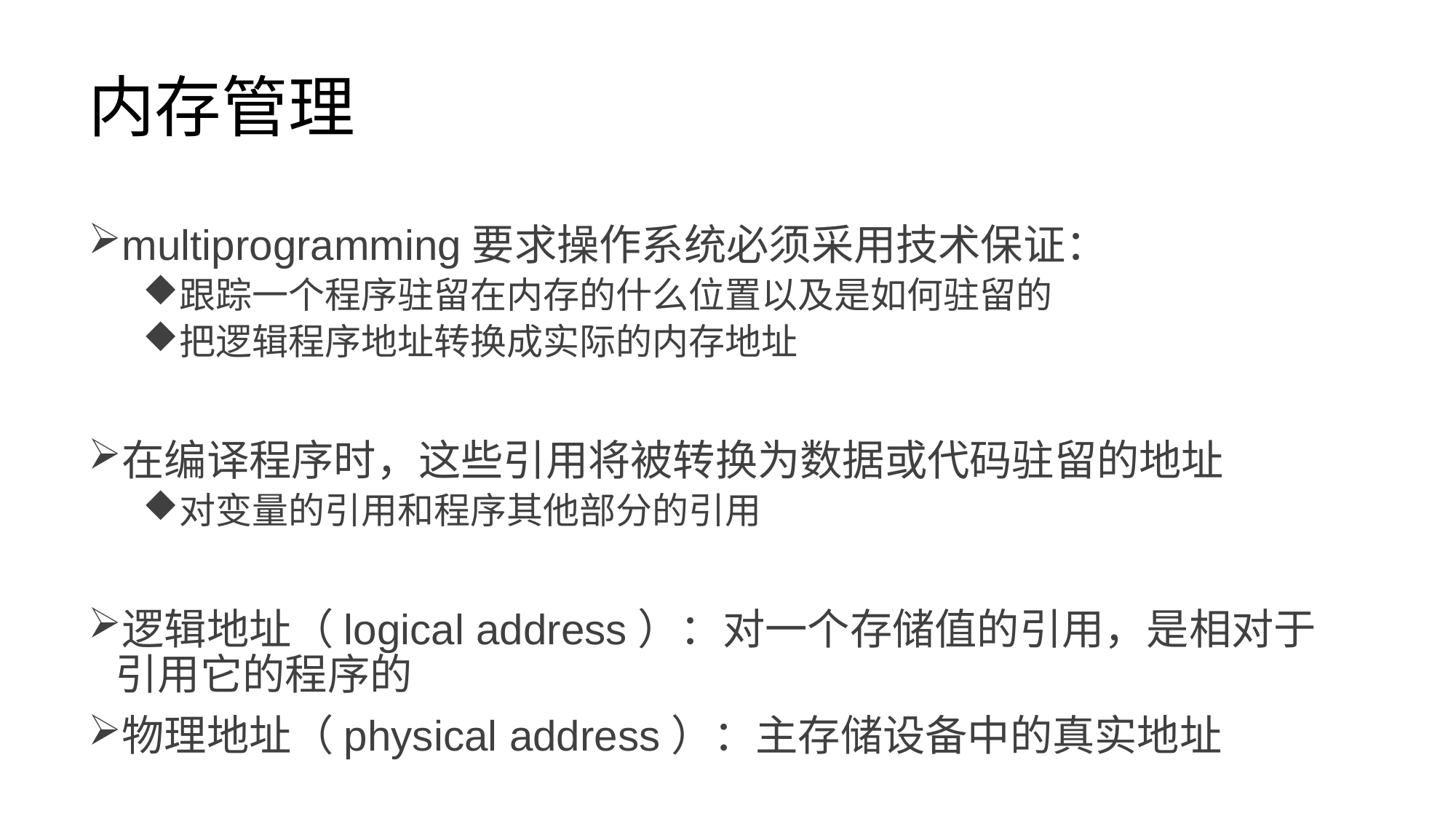

# 内存管理
multiprogramming要求操作系统必须采用技术保证：
跟踪一个程序驻留在内存的什么位置以及是如何驻留的
把逻辑程序地址转换成实际的内存地址

在编译程序时，这些引用将被转换为数据或代码驻留的地址
对变量的引用和程序其他部分的引用

逻辑地址（logical address）：对一个存储值的引用，是相对于引用它的程序的
物理地址（physical address）：主存储设备中的真实地址